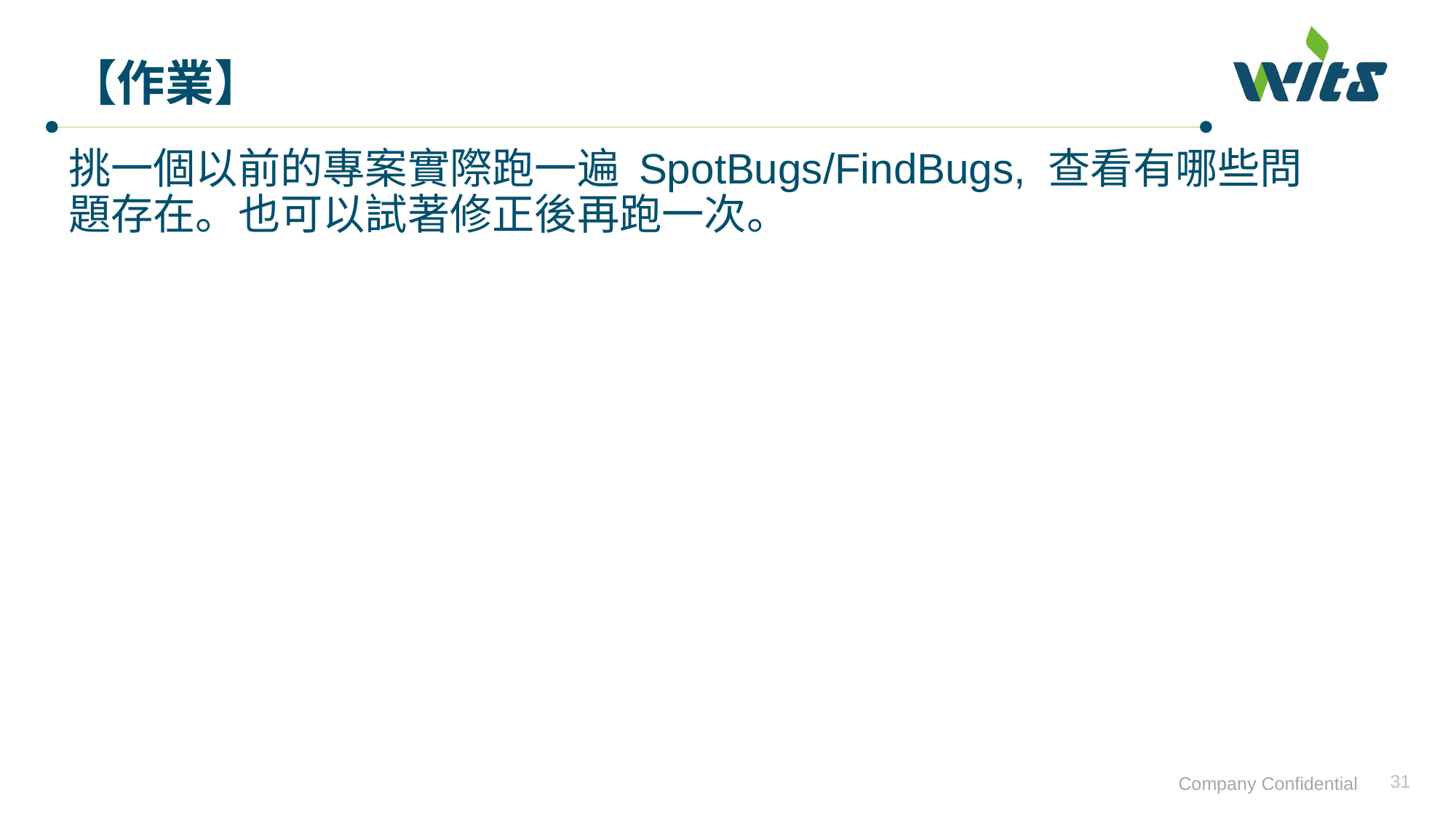

# 【作業】
挑一個以前的專案實際跑一遍 SpotBugs/FindBugs, 查看有哪些問題存在。也可以試著修正後再跑一次。
31